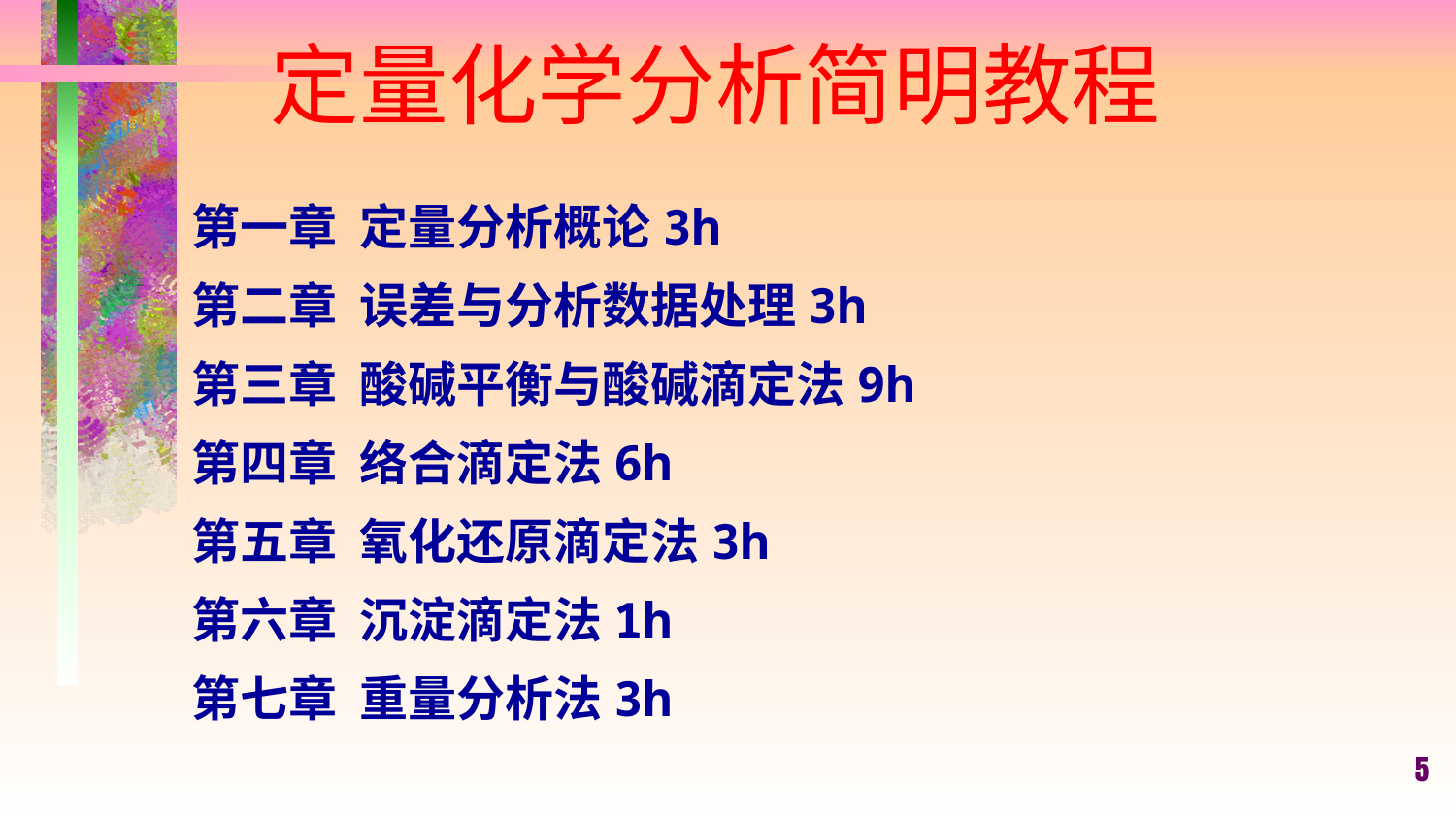

# 定量化学分析简明教程
第一章  定量分析概论3h
第二章  误差与分析数据处理3h
第三章  酸碱平衡与酸碱滴定法9h
第四章  络合滴定法6h
第五章  氧化还原滴定法3h
第六章  沉淀滴定法1h
第七章  重量分析法3h
5